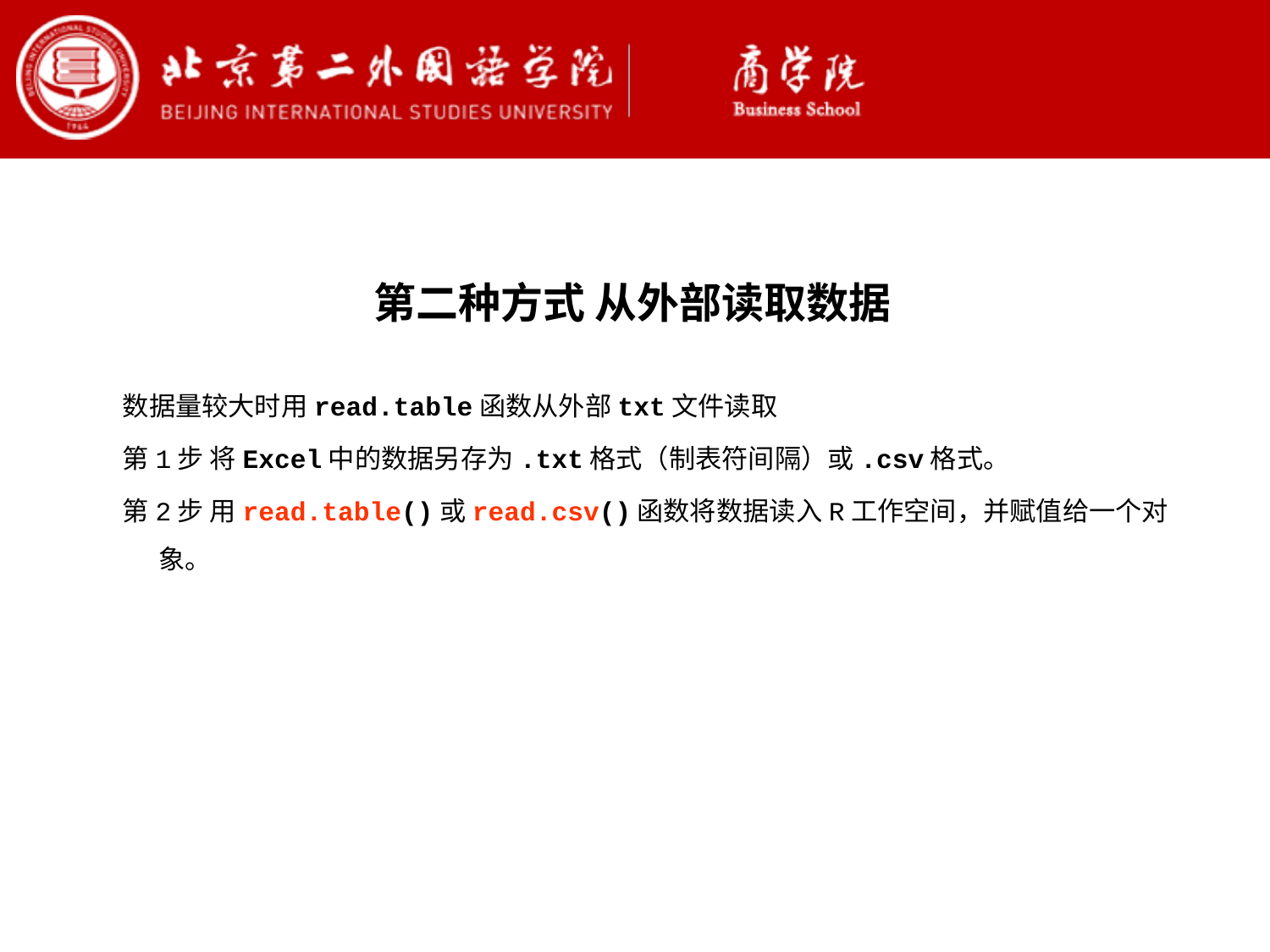

第二种方式 从外部读取数据
数据量较大时用read.table函数从外部txt文件读取
第1步 将Excel中的数据另存为.txt格式（制表符间隔）或.csv格式。
第2步 用read.table()或read.csv()函数将数据读入R工作空间，并赋值给一个对象。